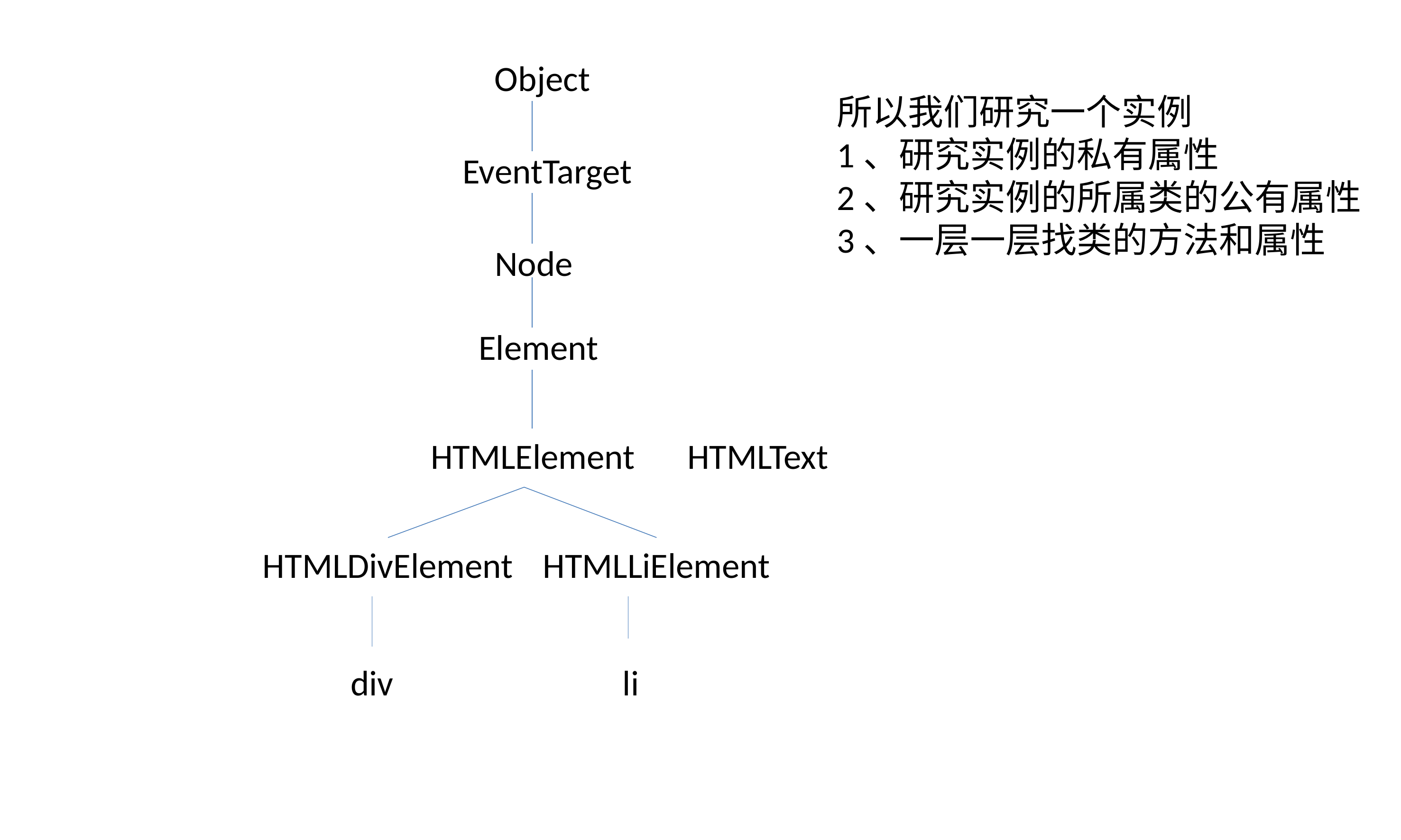

Object
所以我们研究一个实例
1、研究实例的私有属性
2、研究实例的所属类的公有属性
3、一层一层找类的方法和属性
EventTarget
Node
Element
 HTMLElement
HTMLText

HTMLDivElement
HTMLLiElement
div
li